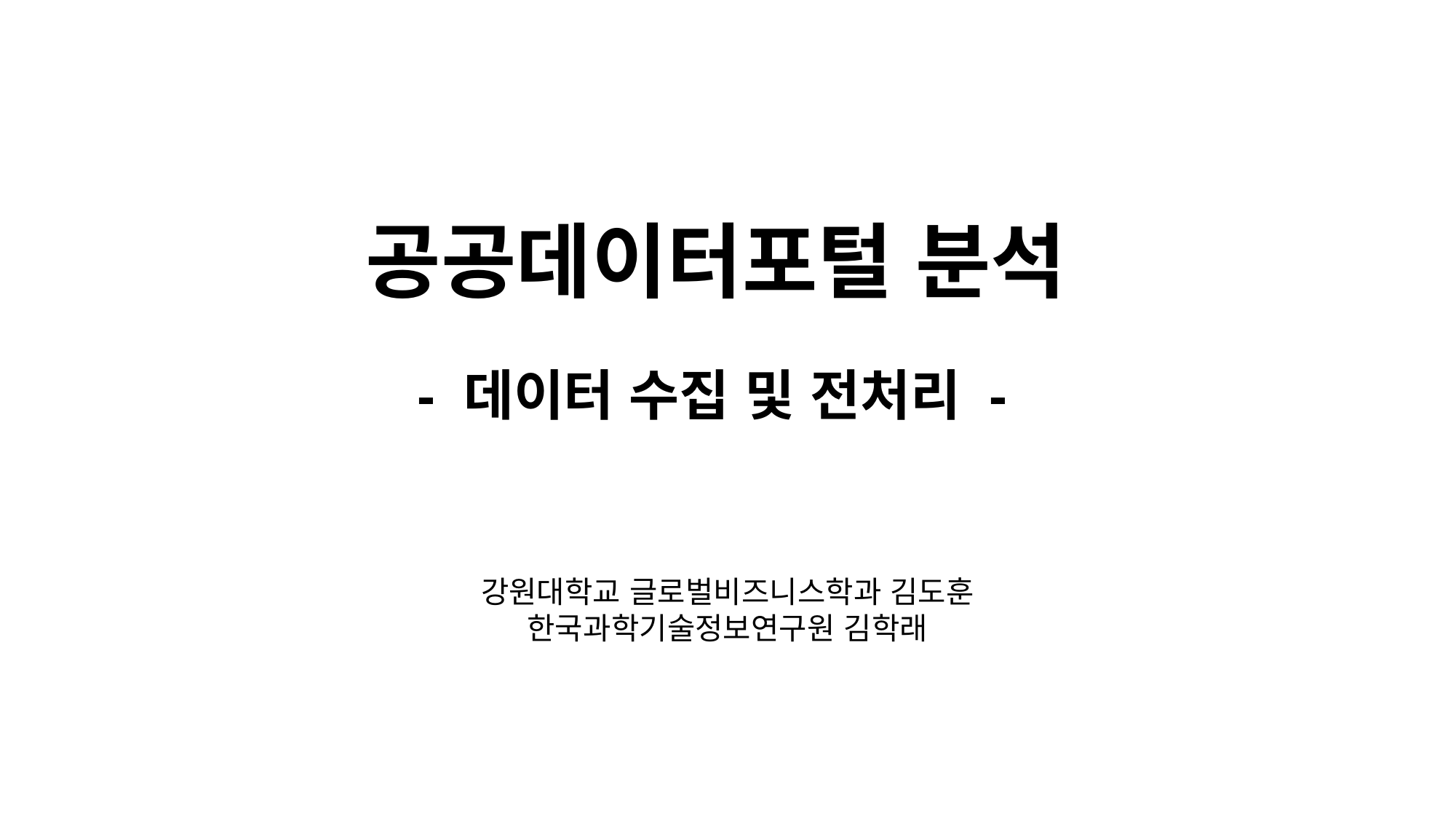

# 공공데이터포털 분석 - 데이터 수집 및 전처리 -
강원대학교 글로벌비즈니스학과 김도훈
한국과학기술정보연구원 김학래